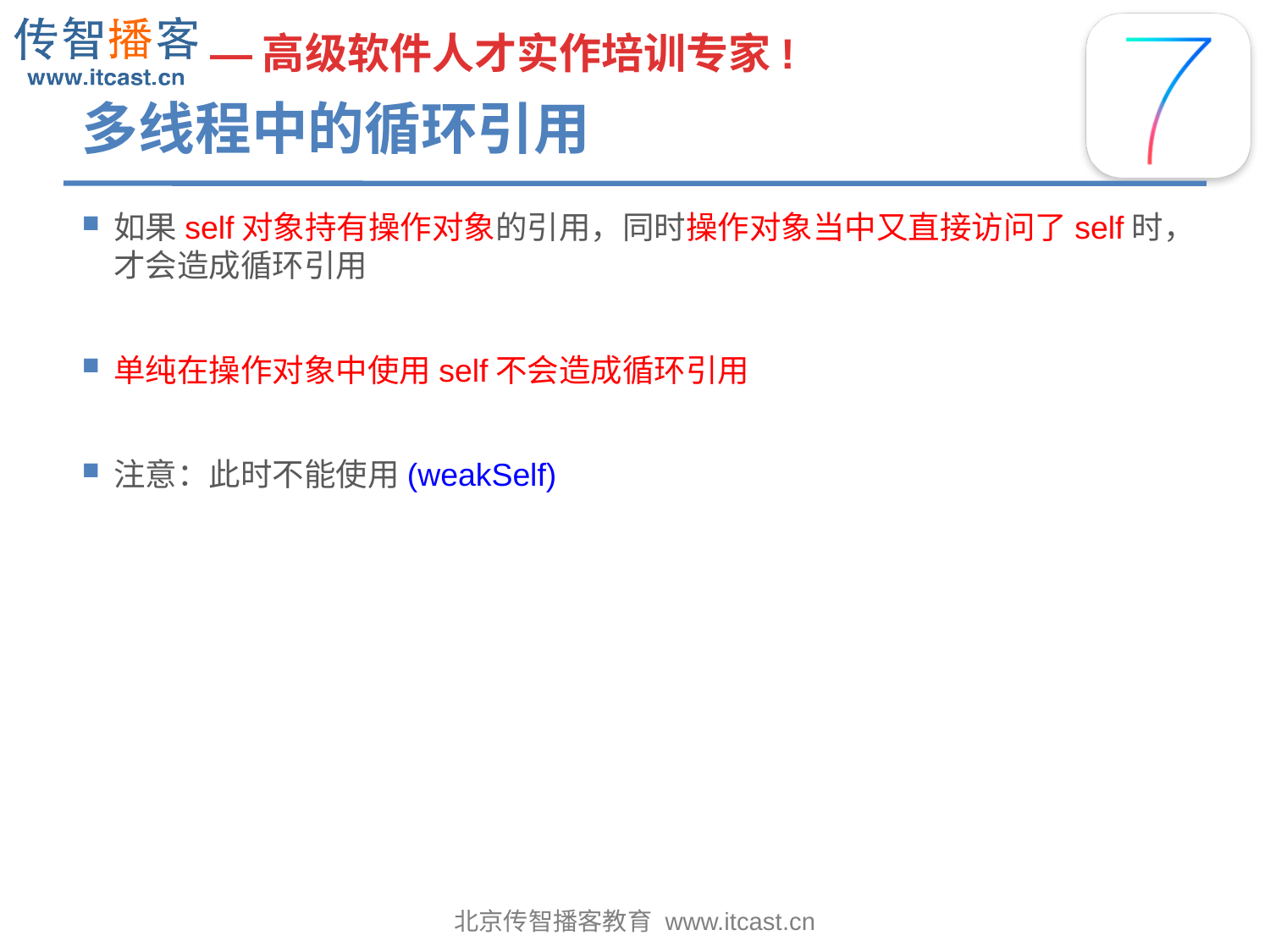

# 多线程中的循环引用
如果self对象持有操作对象的引用，同时操作对象当中又直接访问了self时，才会造成循环引用

单纯在操作对象中使用self不会造成循环引用

注意：此时不能使用(weakSelf)